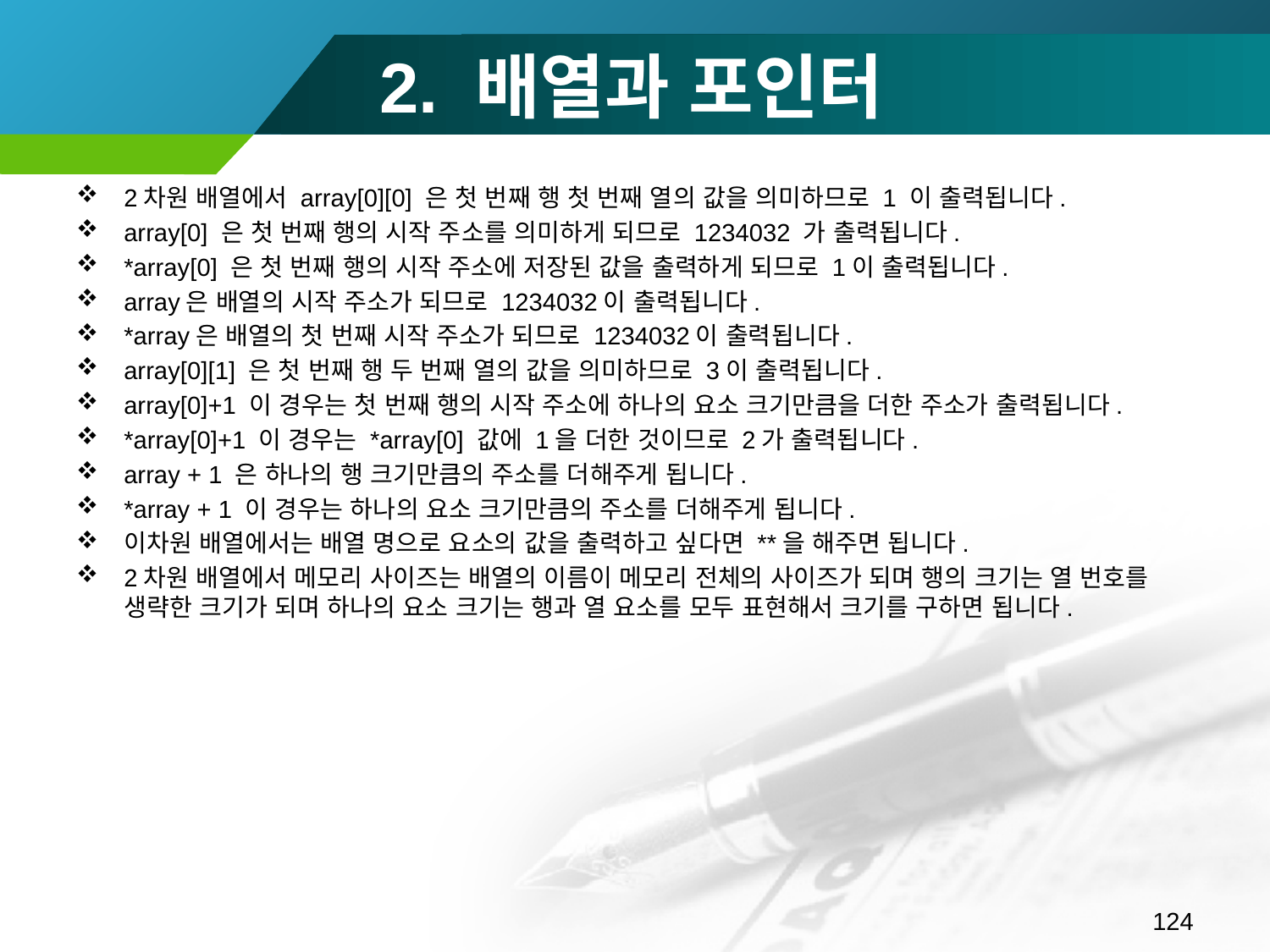

# 2. 배열과 포인터
2차원 배열에서 array[0][0] 은 첫 번째 행 첫 번째 열의 값을 의미하므로 1 이 출력됩니다.
array[0] 은 첫 번째 행의 시작 주소를 의미하게 되므로 1234032 가 출력됩니다.
*array[0] 은 첫 번째 행의 시작 주소에 저장된 값을 출력하게 되므로 1이 출력됩니다.
array은 배열의 시작 주소가 되므로 1234032이 출력됩니다.
*array은 배열의 첫 번째 시작 주소가 되므로 1234032이 출력됩니다.
array[0][1] 은 첫 번째 행 두 번째 열의 값을 의미하므로 3이 출력됩니다.
array[0]+1 이 경우는 첫 번째 행의 시작 주소에 하나의 요소 크기만큼을 더한 주소가 출력됩니다.
*array[0]+1 이 경우는 *array[0] 값에 1을 더한 것이므로 2가 출력됩니다.
array + 1 은 하나의 행 크기만큼의 주소를 더해주게 됩니다.
*array + 1 이 경우는 하나의 요소 크기만큼의 주소를 더해주게 됩니다.
이차원 배열에서는 배열 명으로 요소의 값을 출력하고 싶다면 **을 해주면 됩니다.
2차원 배열에서 메모리 사이즈는 배열의 이름이 메모리 전체의 사이즈가 되며 행의 크기는 열 번호를 생략한 크기가 되며 하나의 요소 크기는 행과 열 요소를 모두 표현해서 크기를 구하면 됩니다.
124